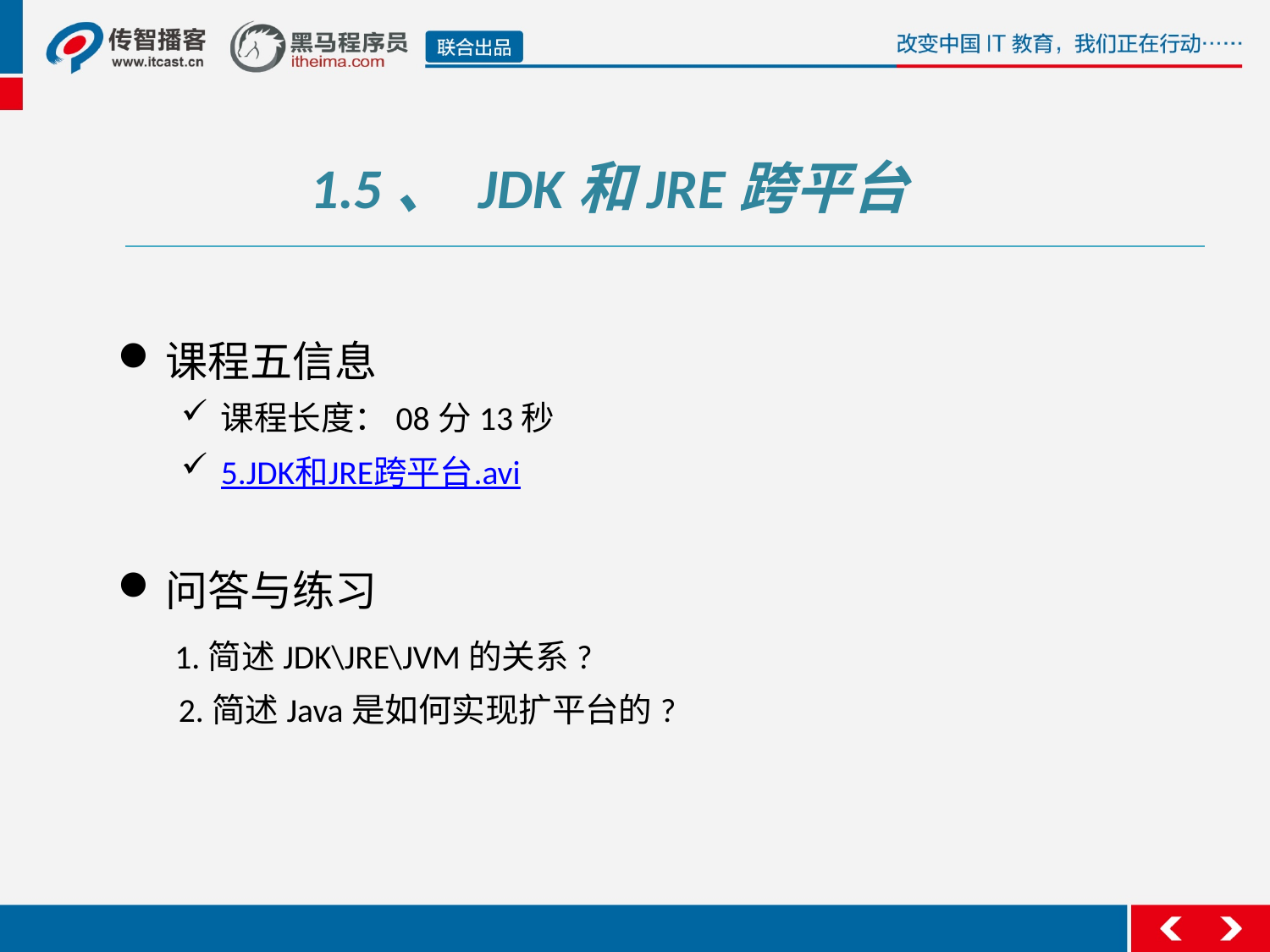

1.5、 JDK和JRE跨平台

课程五信息
课程长度：08分13秒
5.JDK和JRE跨平台.avi

问答与练习
      1.简述JDK\JRE\JVM的关系?
        2.简述Java是如何实现扩平台的?